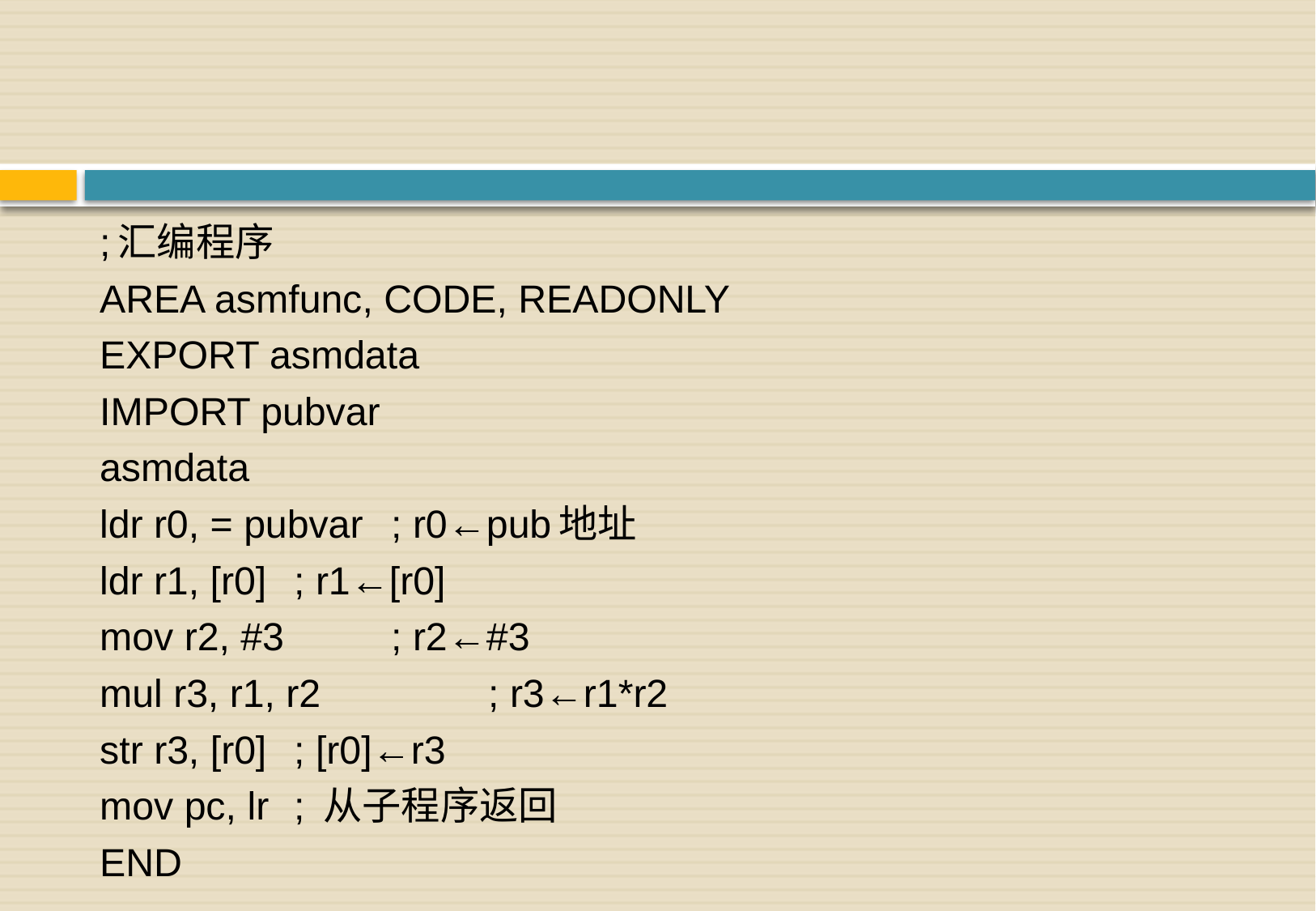

;汇编程序
AREA asmfunc, CODE, READONLY
EXPORT asmdata
IMPORT pubvar
asmdata
ldr r0, = pubvar	; r0←pub地址
ldr r1, [r0]	; r1←[r0]
mov r2, #3 	; r2←#3
mul r3, r1, r2        	; r3←r1*r2
str r3, [r0]	; [r0]←r3
mov pc, lr	; 从子程序返回
END